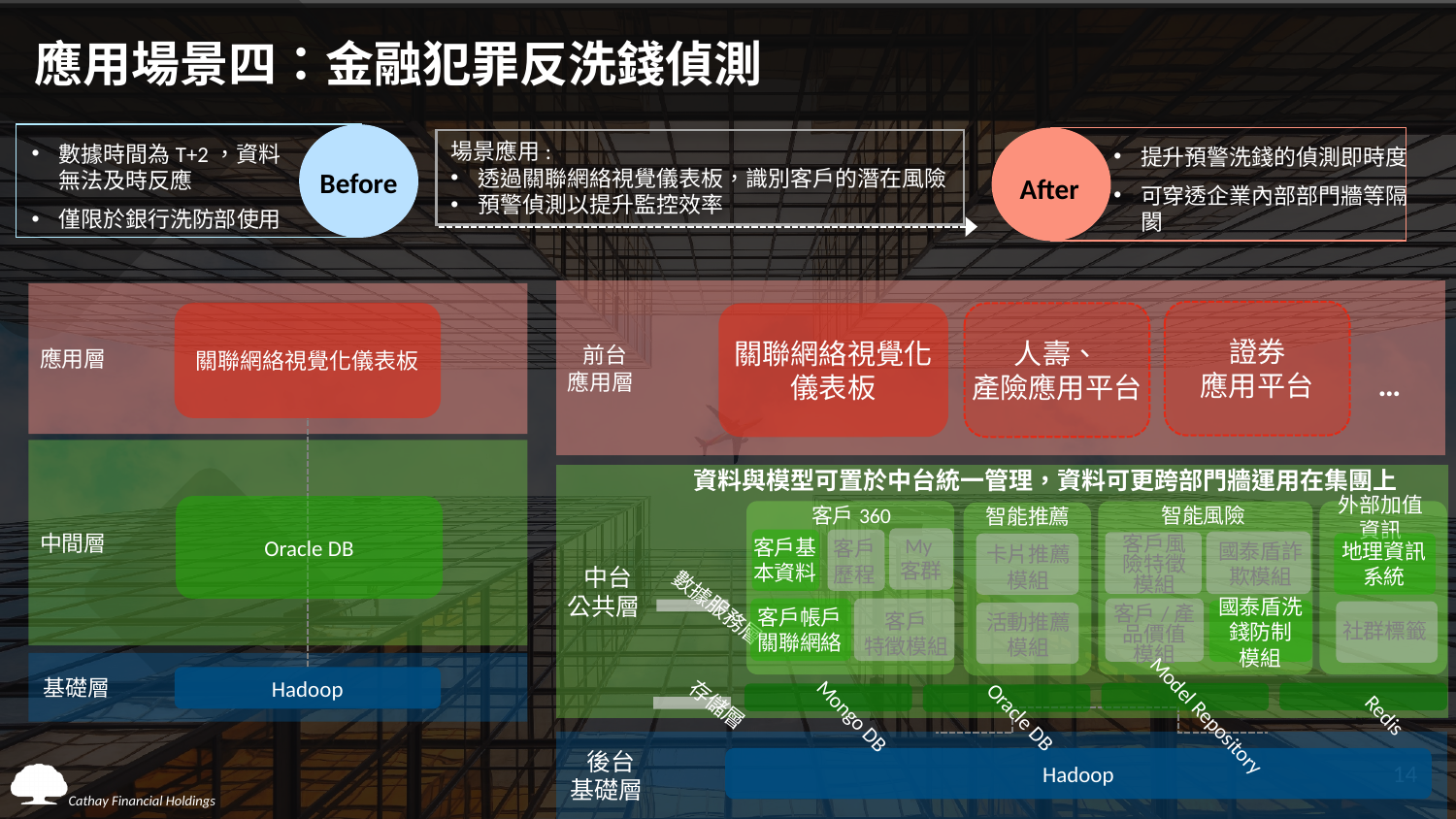

應用場景四：金融犯罪反洗錢偵測

Before

After
場景應用:
透過關聯網絡視覺儀表板，識別客戶的潛在風險
預警偵測以提升監控效率
數據時間為T+2，資料無法及時反應
僅限於銀行洗防部使用
提升預警洗錢的偵測即時度
可穿透企業內部部門牆等隔閡
  前台
應用層
證券
應用平台
人壽、
產險應用平台
關聯網絡視覺化儀表板
…
應用層
關聯網絡視覺化儀表板
中間層
Oracle DB
基礎層
Hadoop
資料與模型可置於中台統一管理，資料可更跨部門牆運用在集團上
  中台
公共層

客戶360
My
客群

客戶
歷程

客戶基本資料

客戶
特徵模組

客戶帳戶
關聯網絡

外部加值
資訊

地理資訊系統
社群標籤

智能風險

國泰盾詐欺模組

客戶風險特徵模組

客戶/產品價值
模組

國泰盾洗錢防制
模組

智能推薦

卡片推薦模組
數據服務層

活動推薦模組

Redis

Model Repository

Mongo DB

Oracle DB
存儲層

  後台
基礎層
Hadoop
14